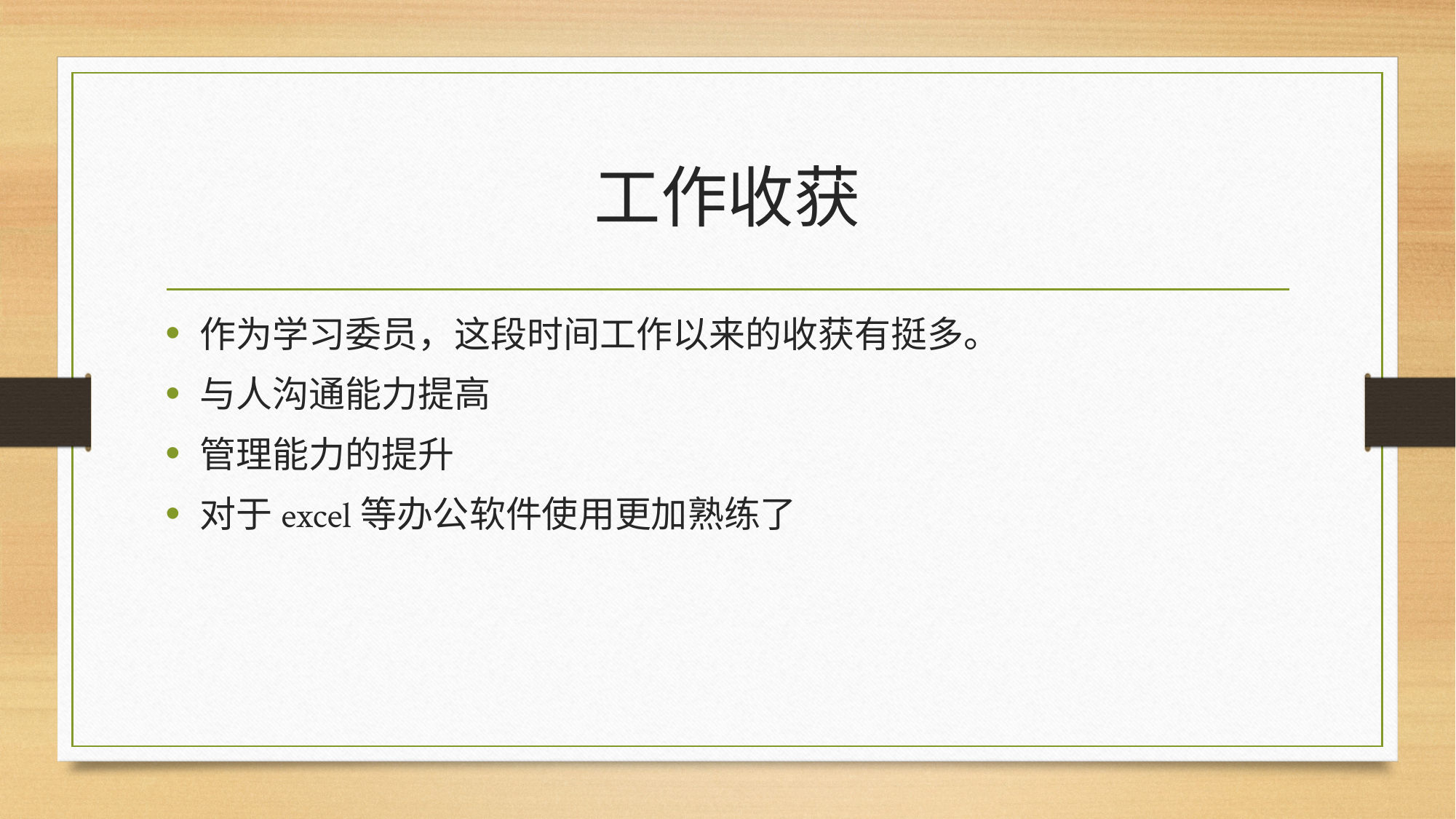

# 工作收获
作为学习委员，这段时间工作以来的收获有挺多。
与人沟通能力提高
管理能力的提升
对于excel等办公软件使用更加熟练了